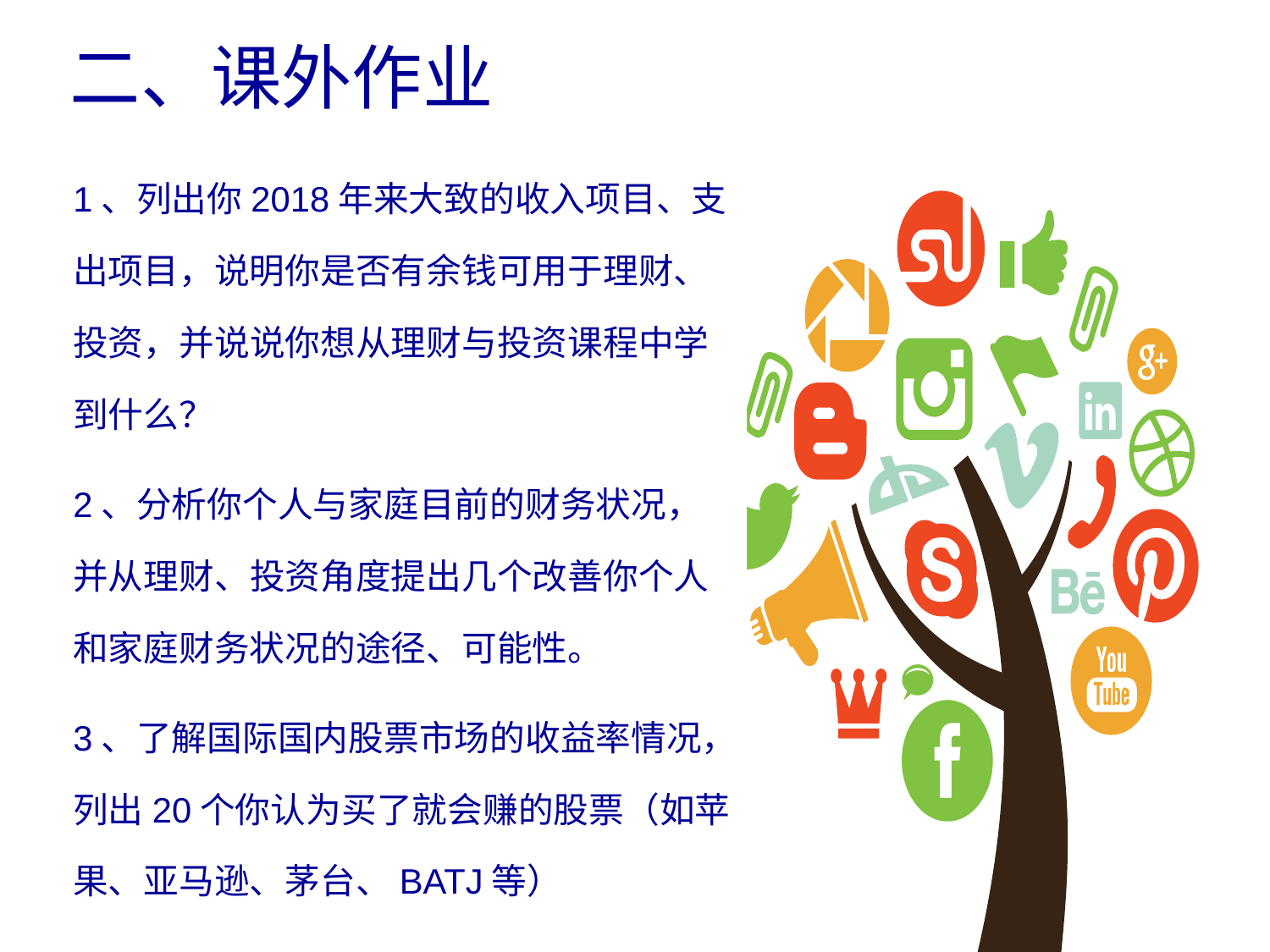

二、课外作业
1、列出你2018年来大致的收入项目、支出项目，说明你是否有余钱可用于理财、投资，并说说你想从理财与投资课程中学到什么？
2、分析你个人与家庭目前的财务状况，并从理财、投资角度提出几个改善你个人和家庭财务状况的途径、可能性。
3、了解国际国内股票市场的收益率情况，列出20个你认为买了就会赚的股票（如苹果、亚马逊、茅台、BATJ等）